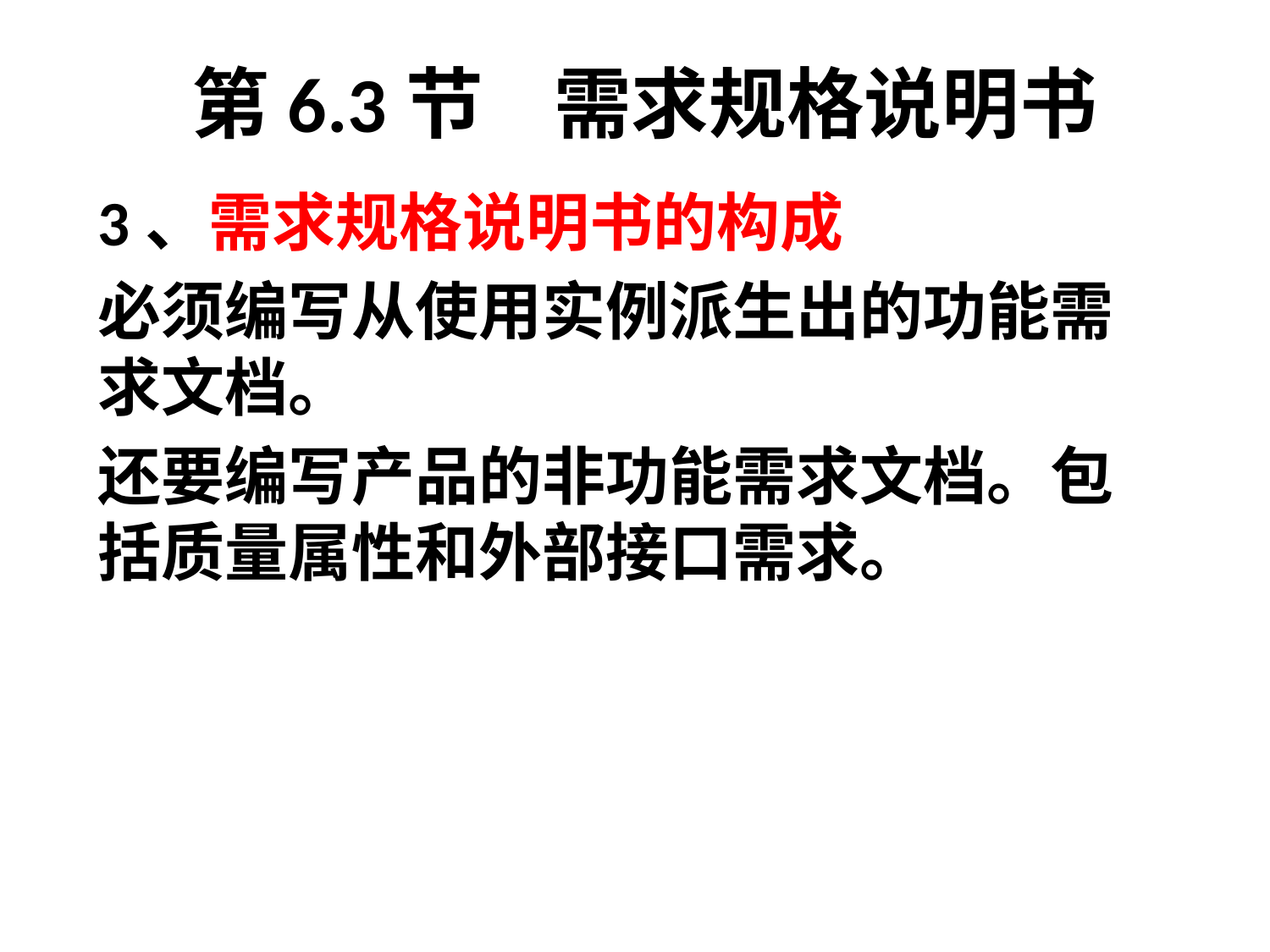

# 第6.3节    需求规格说明书
3、需求规格说明书的构成
必须编写从使用实例派生出的功能需求文档。
还要编写产品的非功能需求文档。包括质量属性和外部接口需求。